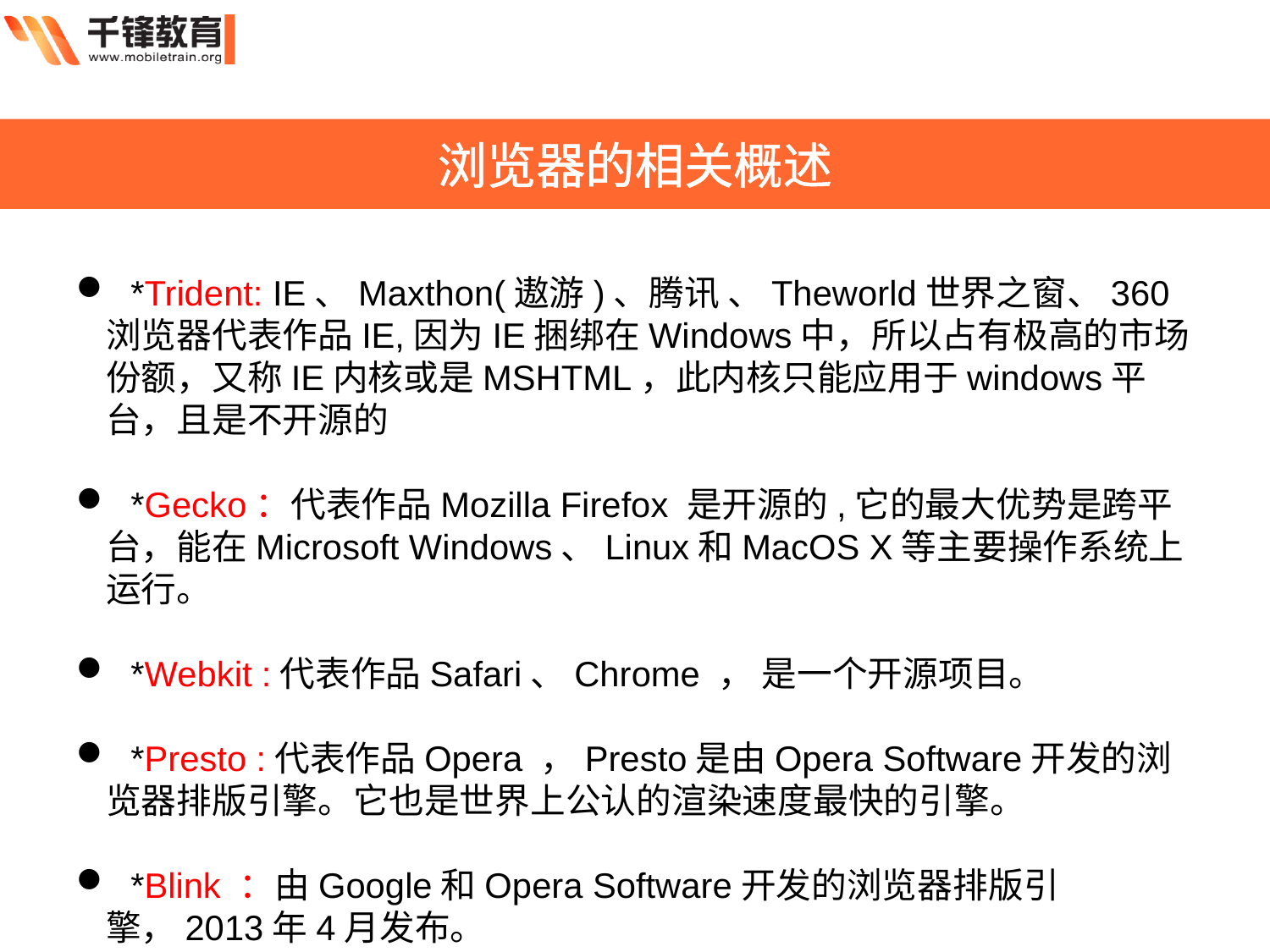

浏览器的相关概述
  *Trident: IE、Maxthon(遨游)、腾讯 、Theworld世界之窗、360浏览器代表作品IE,因为IE捆绑在Windows中，所以占有极高的市场份额，又称IE内核或是MSHTML，此内核只能应用于windows平台，且是不开源的

  *Gecko：代表作品Mozilla Firefox 是开源的,它的最大优势是跨平台，能在Microsoft Windows、Linux和MacOS X等主要操作系统上运行。

  *Webkit :代表作品Safari、Chrome ， 是一个开源项目。

  *Presto :代表作品Opera ，Presto是由Opera Software开发的浏览器排版引擎。它也是世界上公认的渲染速度最快的引擎。

  *Blink ：由Google和Opera Software开发的浏览器排版引擎，2013年4月发布。